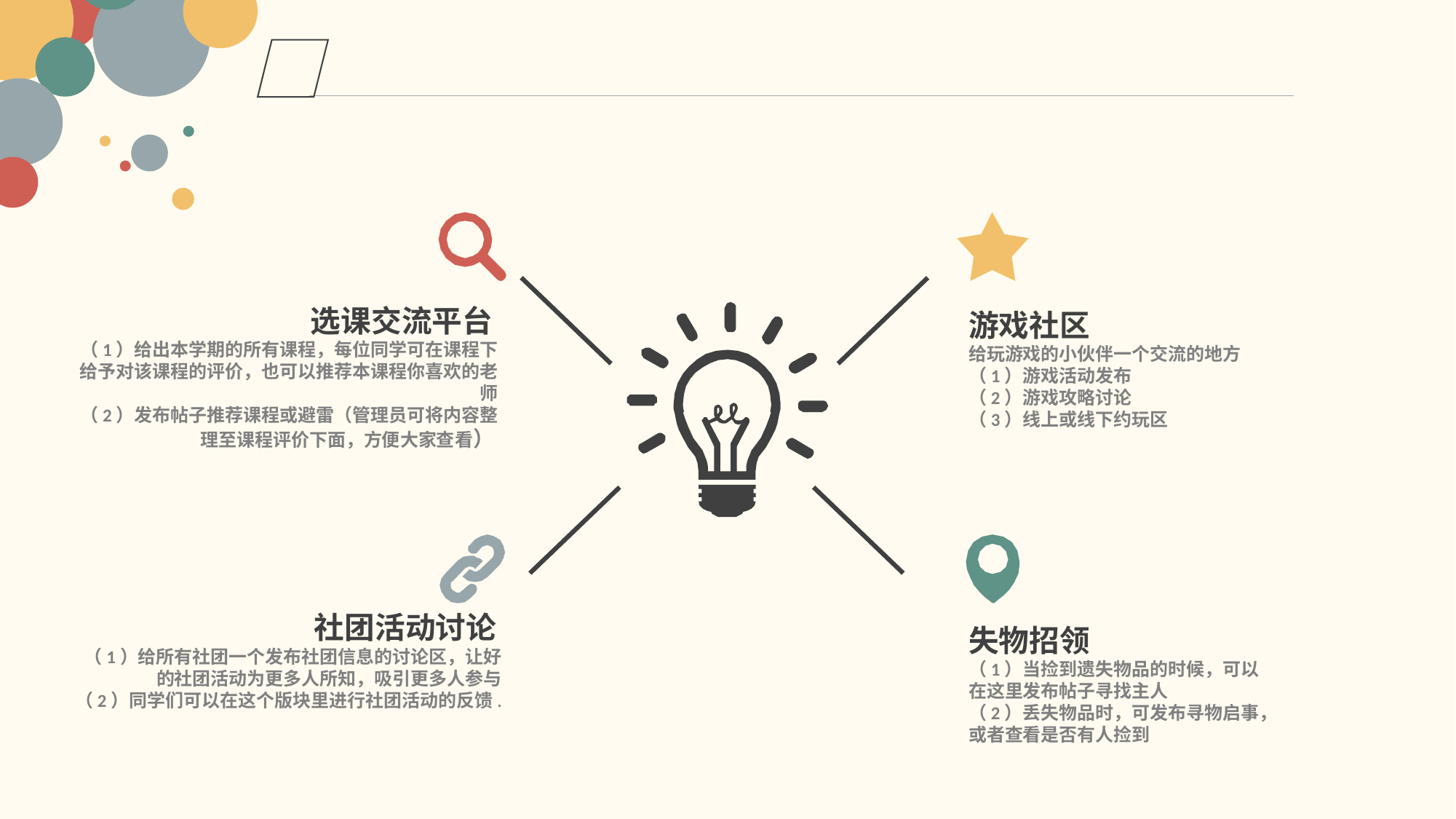

选课交流平台
（1）给出本学期的所有课程，每位同学可在课程下给予对该课程的评价，也可以推荐本课程你喜欢的老师
（2）发布帖子推荐课程或避雷（管理员可将内容整理至课程评价下面，方便大家查看）
游戏社区
给玩游戏的小伙伴一个交流的地方
（1）游戏活动发布
（2）游戏攻略讨论
（3）线上或线下约玩区

社团活动讨论
（1）给所有社团一个发布社团信息的讨论区，让好的社团活动为更多人所知，吸引更多人参与
（2）同学们可以在这个版块里进行社团活动的反馈.
失物招领
（1）当捡到遗失物品的时候，可以在这里发布帖子寻找主人
（2）丢失物品时，可发布寻物启事，或者查看是否有人捡到